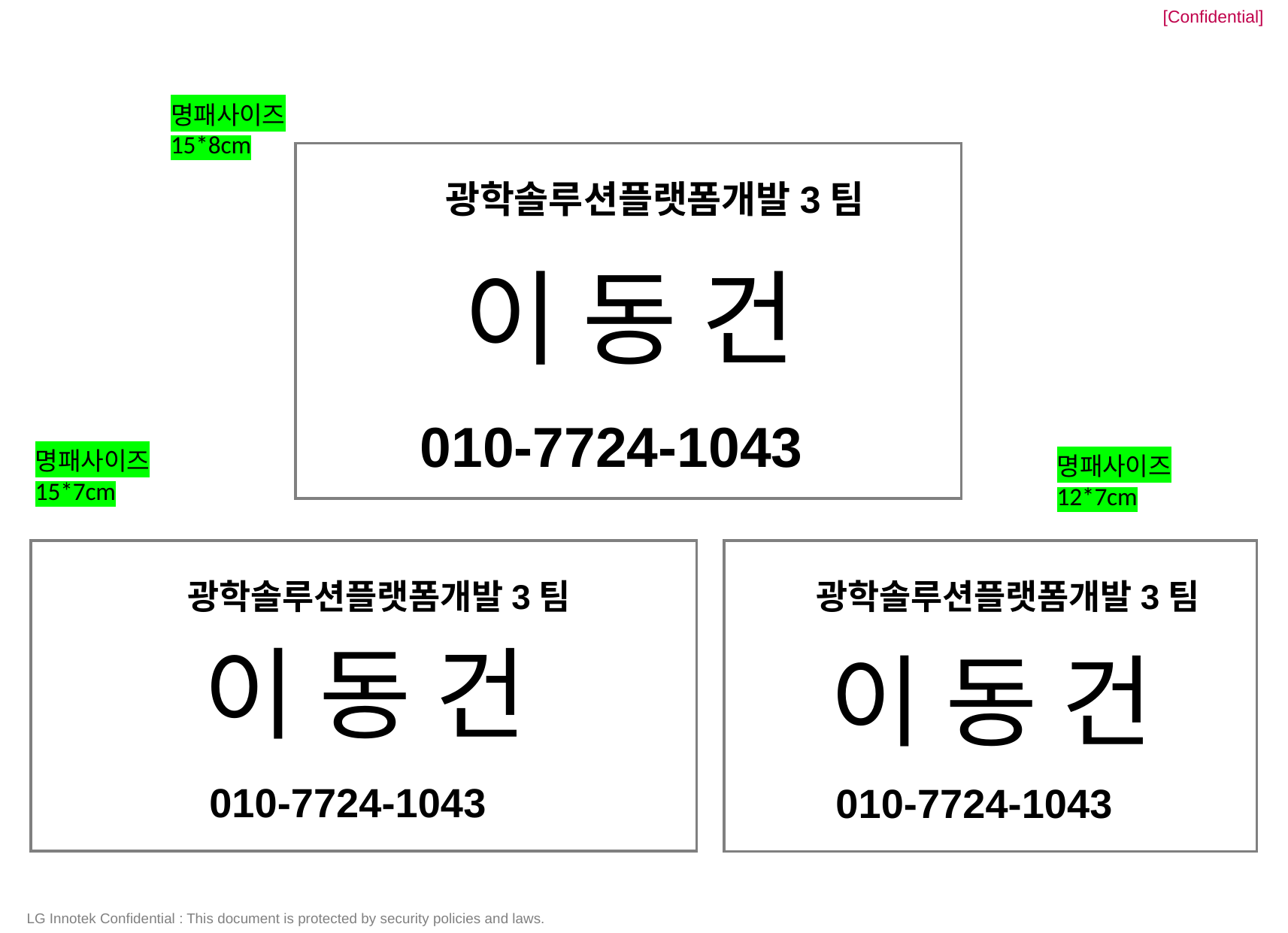

명패사이즈
15*8cm

광학솔루션플랫폼개발3팀
이동건
010-7724-1043
명패사이즈
15*7cm
명패사이즈
12*7cm

광학솔루션플랫폼개발3팀
광학솔루션플랫폼개발3팀
이동건
이동건
010-7724-1043
010-7724-1043